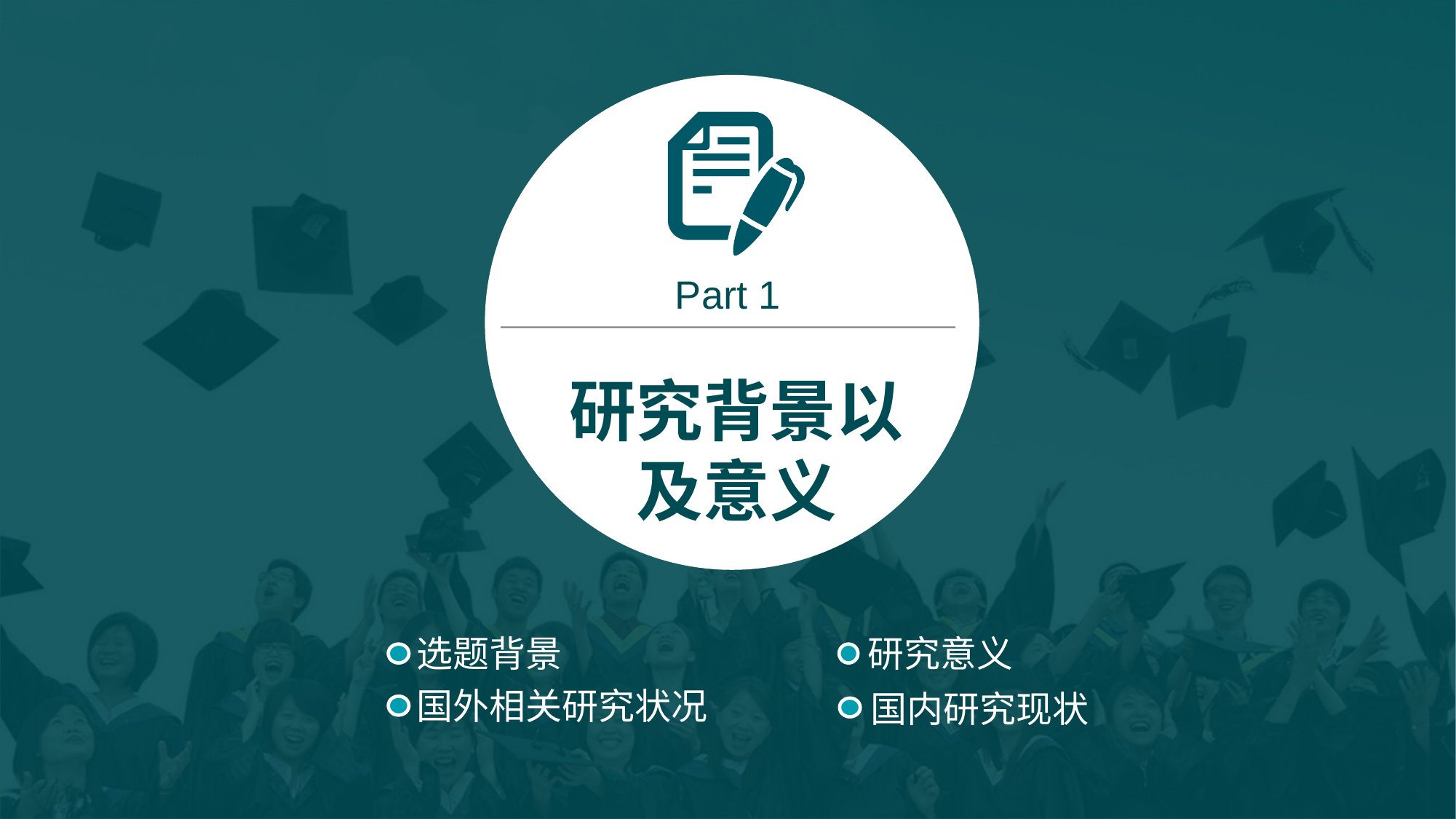

Part 1

研究背景以及意义
选题背景
研究意义

国外相关研究状况
国内研究现状